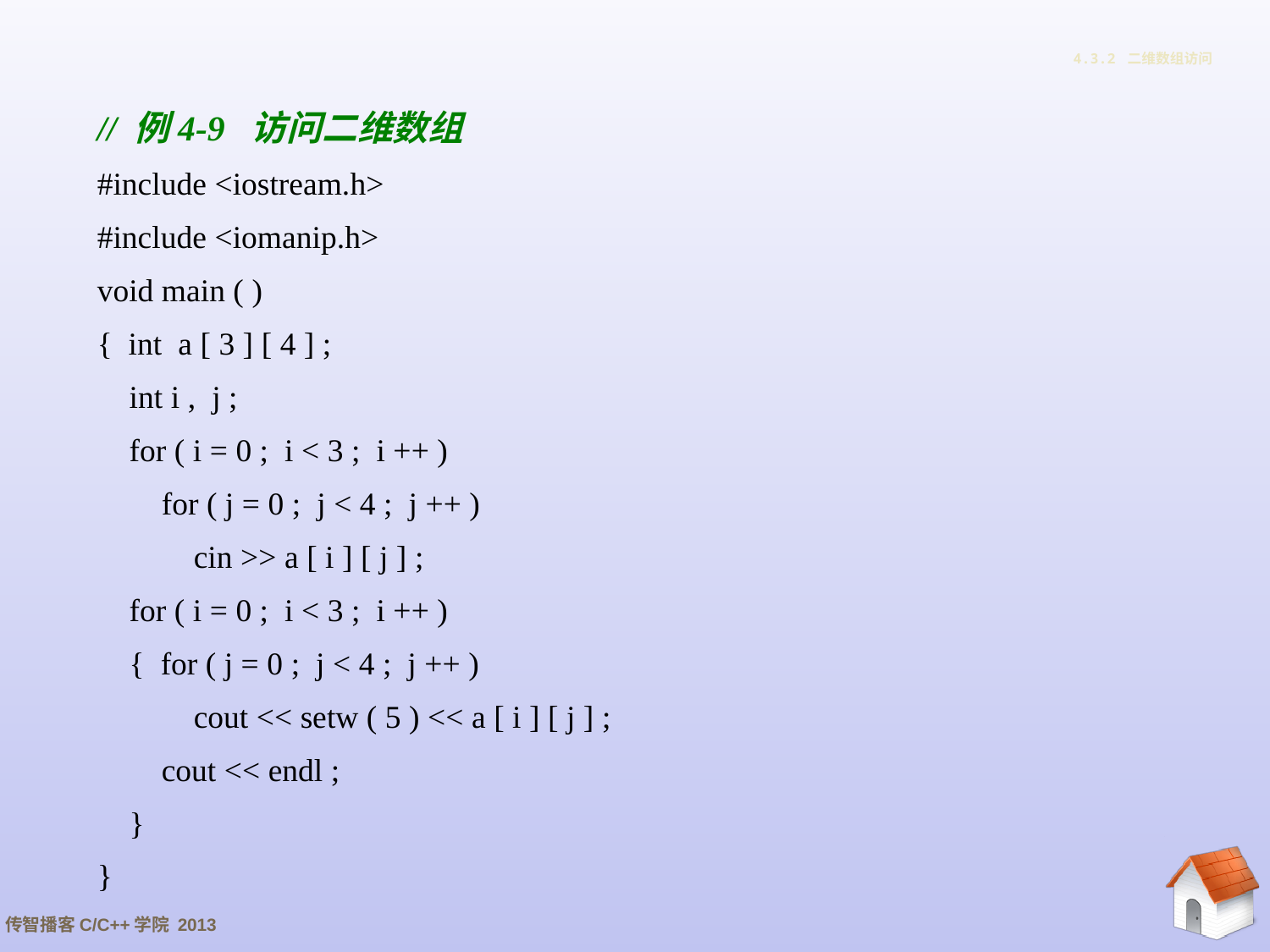

# 4.3.2 二维数组访问
// 例4-9  访问二维数组
#include <iostream.h>
#include <iomanip.h>
void main ( )
{  int  a [ 3 ] [ 4 ] ;
    int i ,  j ;
    for ( i = 0 ;  i < 3 ;  i ++ )
        for ( j = 0 ;  j < 4 ;  j ++ )
            cin >> a [ i ] [ j ] ;
    for ( i = 0 ;  i < 3 ;  i ++ )
    {  for ( j = 0 ;  j < 4 ;  j ++ )
            cout << setw ( 5 ) << a [ i ] [ j ] ;
        cout << endl ;
    }
}